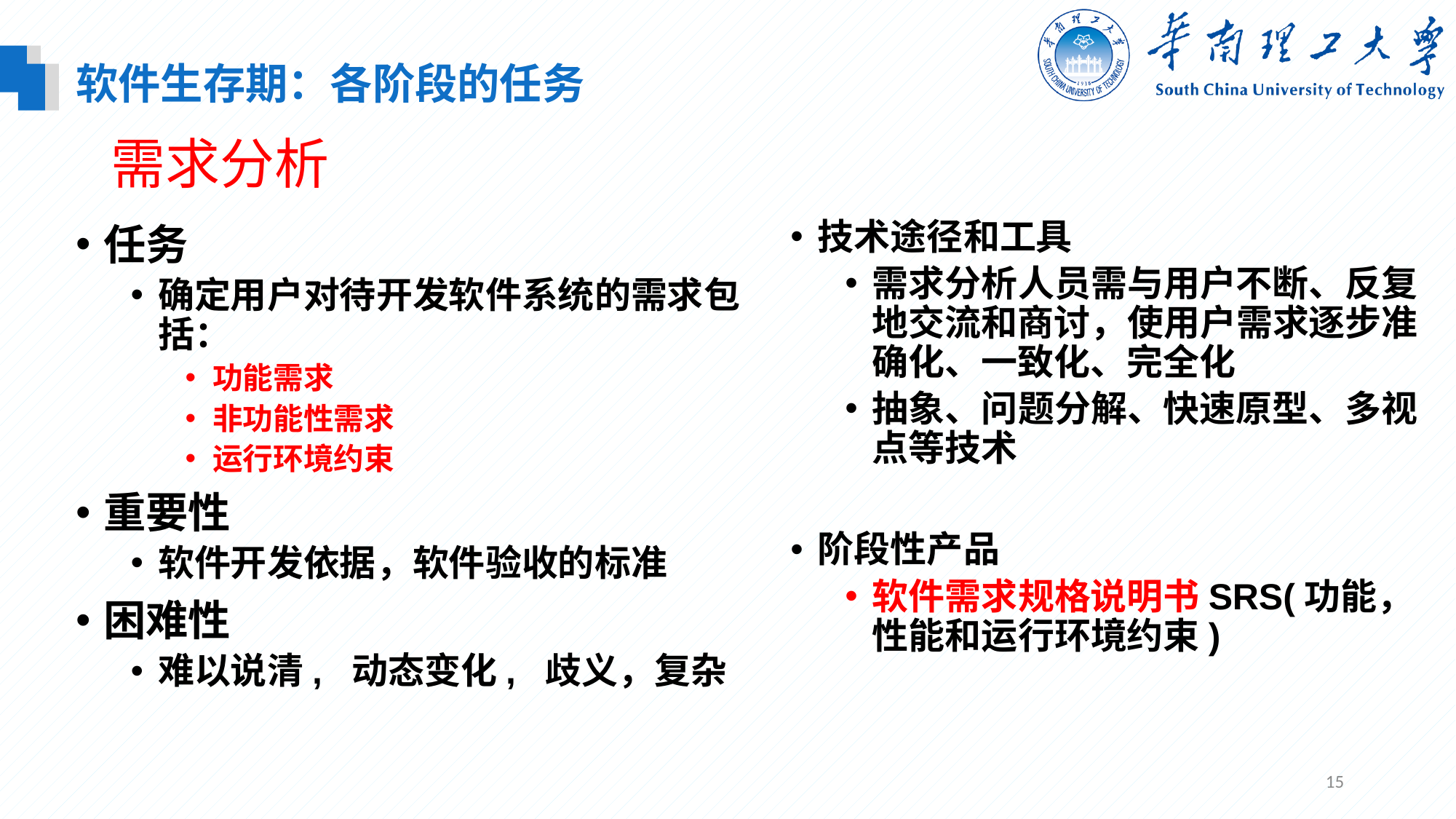

软件生存期：各阶段的任务
# 需求分析
技术途径和工具
需求分析人员需与用户不断、反复地交流和商讨，使用户需求逐步准确化、一致化、完全化
抽象、问题分解、快速原型、多视点等技术

阶段性产品
软件需求规格说明书SRS(功能，性能和运行环境约束)

任务
确定用户对待开发软件系统的需求包括：
功能需求
非功能性需求
运行环境约束
重要性
软件开发依据，软件验收的标准
困难性
难以说清,  动态变化,  歧义，复杂
15